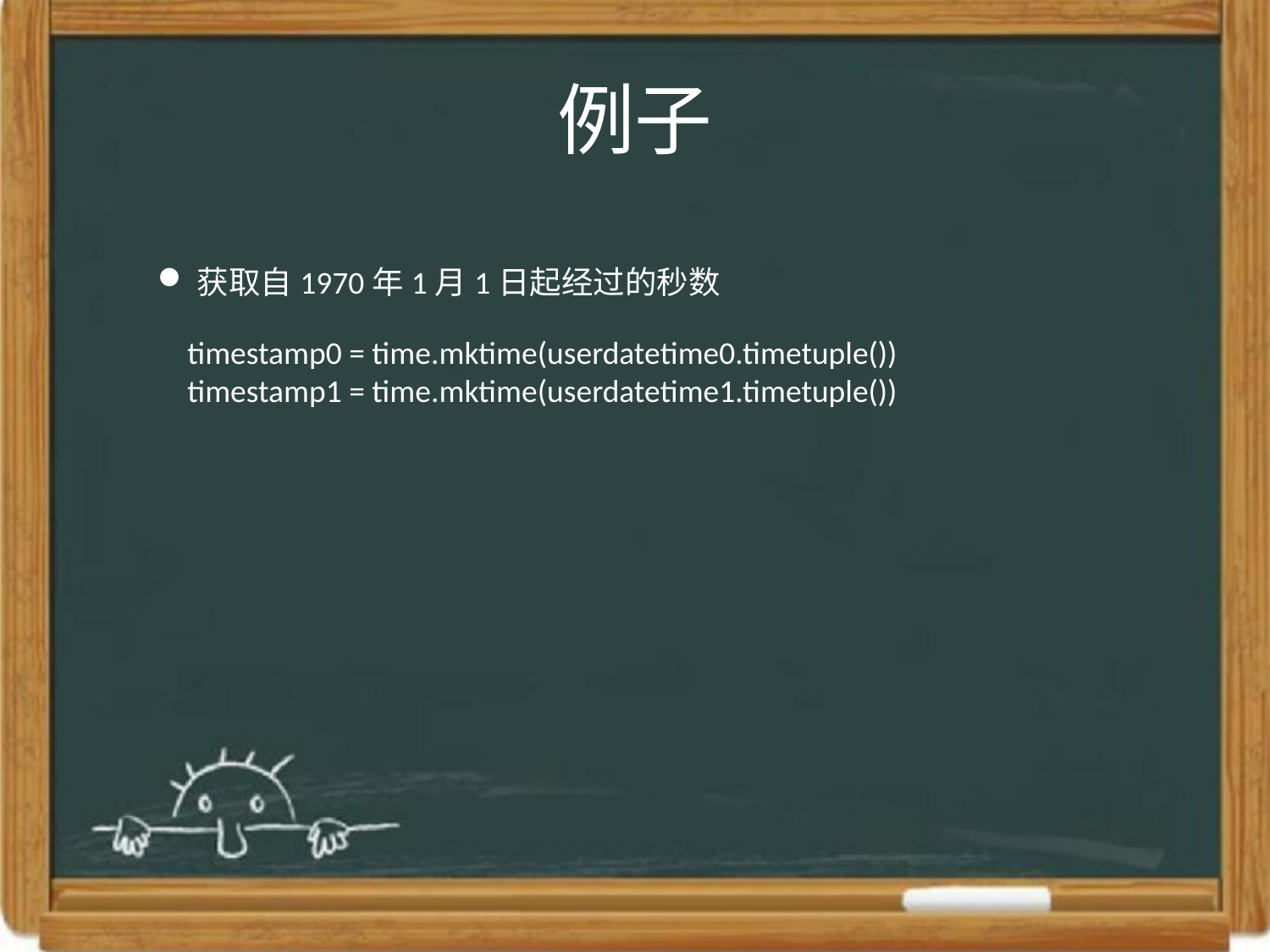

# 例子
获取自1970年1月1日起经过的秒数
timestamp0 = time.mktime(userdatetime0.timetuple())
timestamp1 = time.mktime(userdatetime1.timetuple())